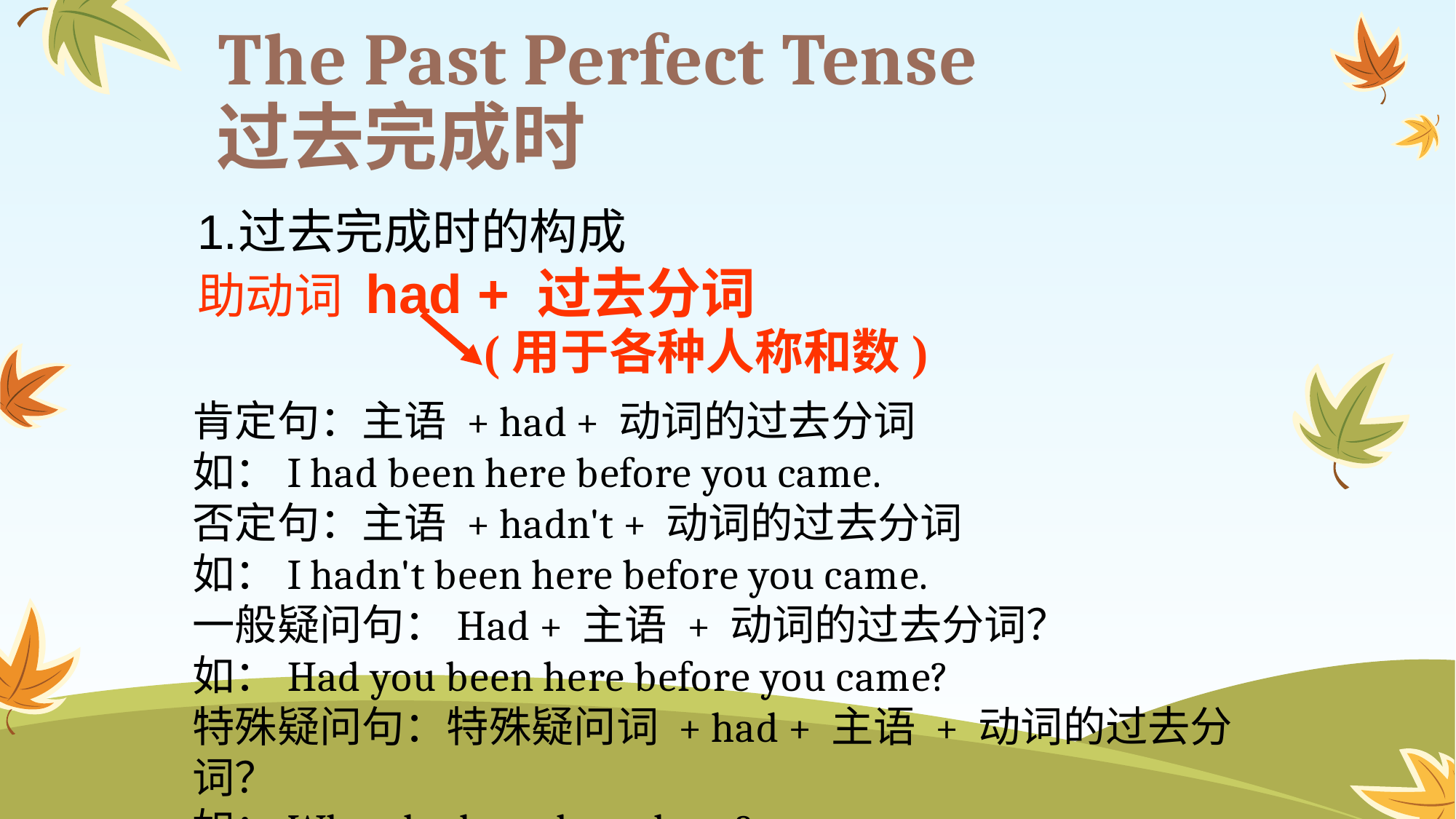

# The Past Perfect Tense 过去完成时
过去完成时的构成
助动词 had + 过去分词

(用于各种人称和数)

肯定句：主语 + had + 动词的过去分词
如：I had been here before you came.
否定句：主语 + hadn't + 动词的过去分词
如：I hadn't been here before you came.
一般疑问句：Had + 主语 + 动词的过去分词？
如：Had you been here before you came?
特殊疑问句：特殊疑问词 + had + 主语 + 动词的过去分词？
如：When had you been here?